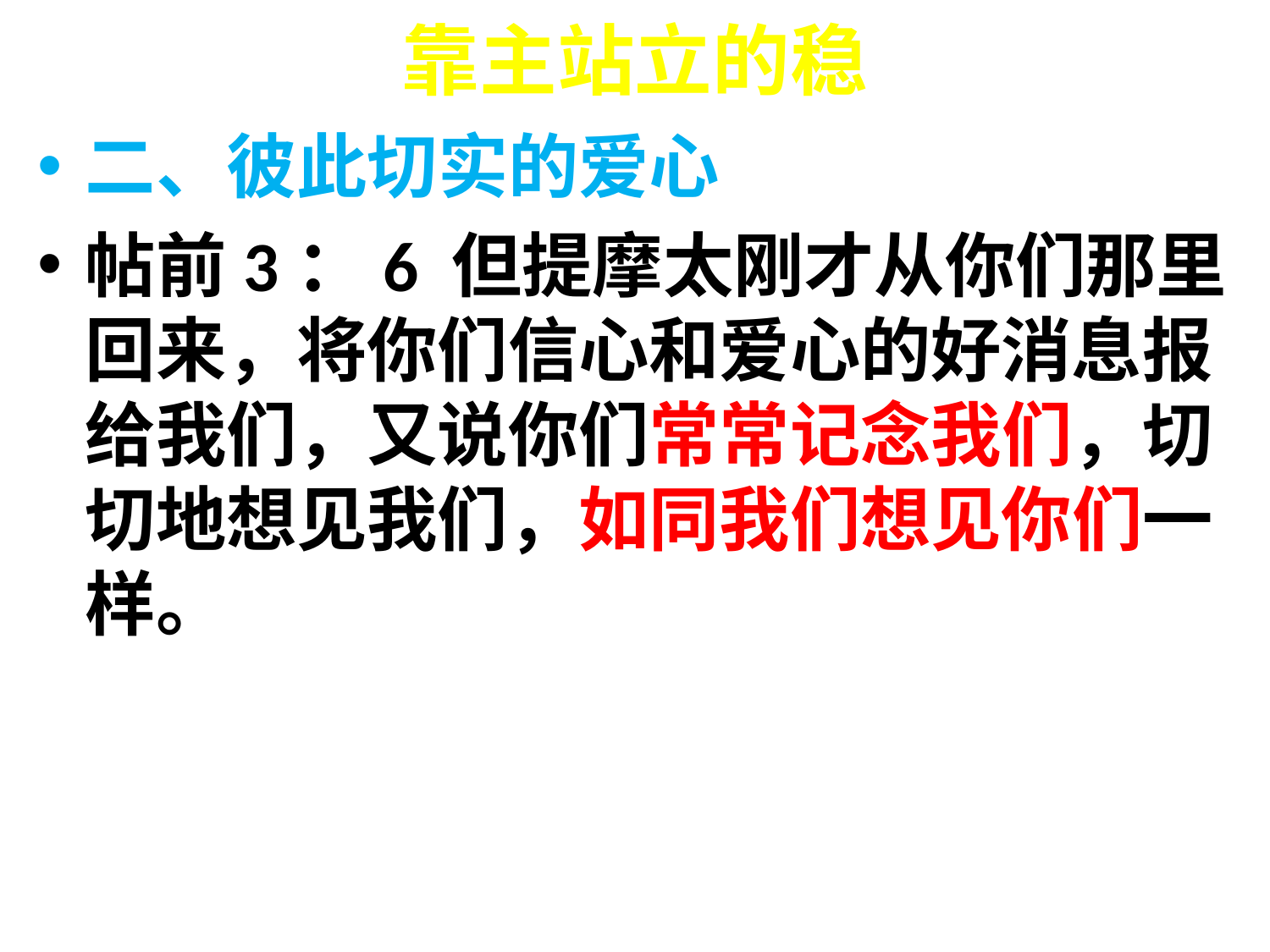

# 靠主站立的稳
二、彼此切实的爱心
帖前3：6 但提摩太刚才从你们那里回来，将你们信心和爱心的好消息报给我们，又说你们常常记念我们，切切地想见我们，如同我们想见你们一样。